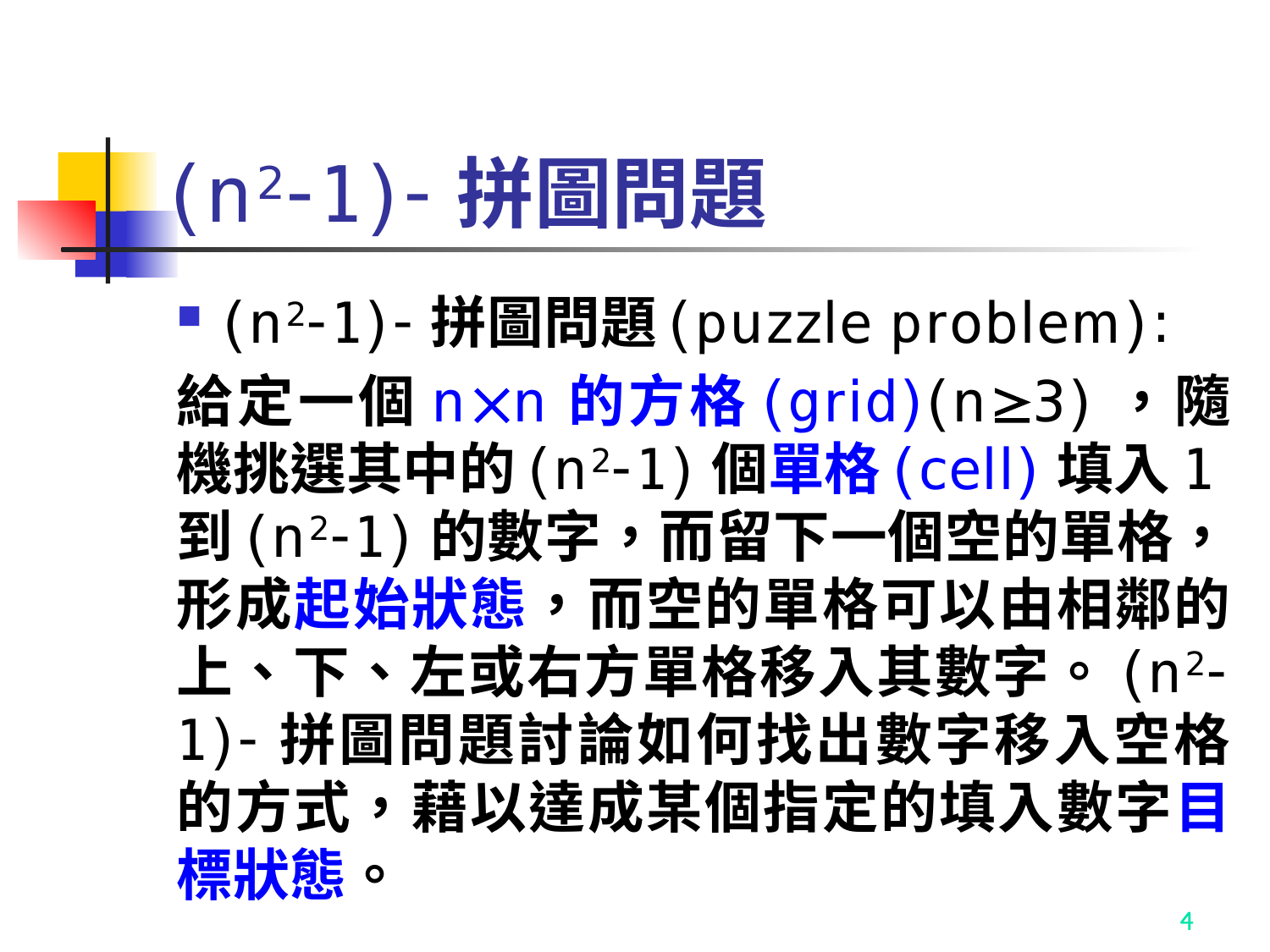

# (n2-1)-拼圖問題
(n2-1)-拼圖問題(puzzle problem):
給定一個n×n的方格(grid)(n≥3)，隨機挑選其中的(n2-1)個單格(cell)填入1到(n2-1)的數字，而留下一個空的單格，形成起始狀態，而空的單格可以由相鄰的上、下、左或右方單格移入其數字。(n2-1)-拼圖問題討論如何找出數字移入空格的方式，藉以達成某個指定的填入數字目標狀態。
4